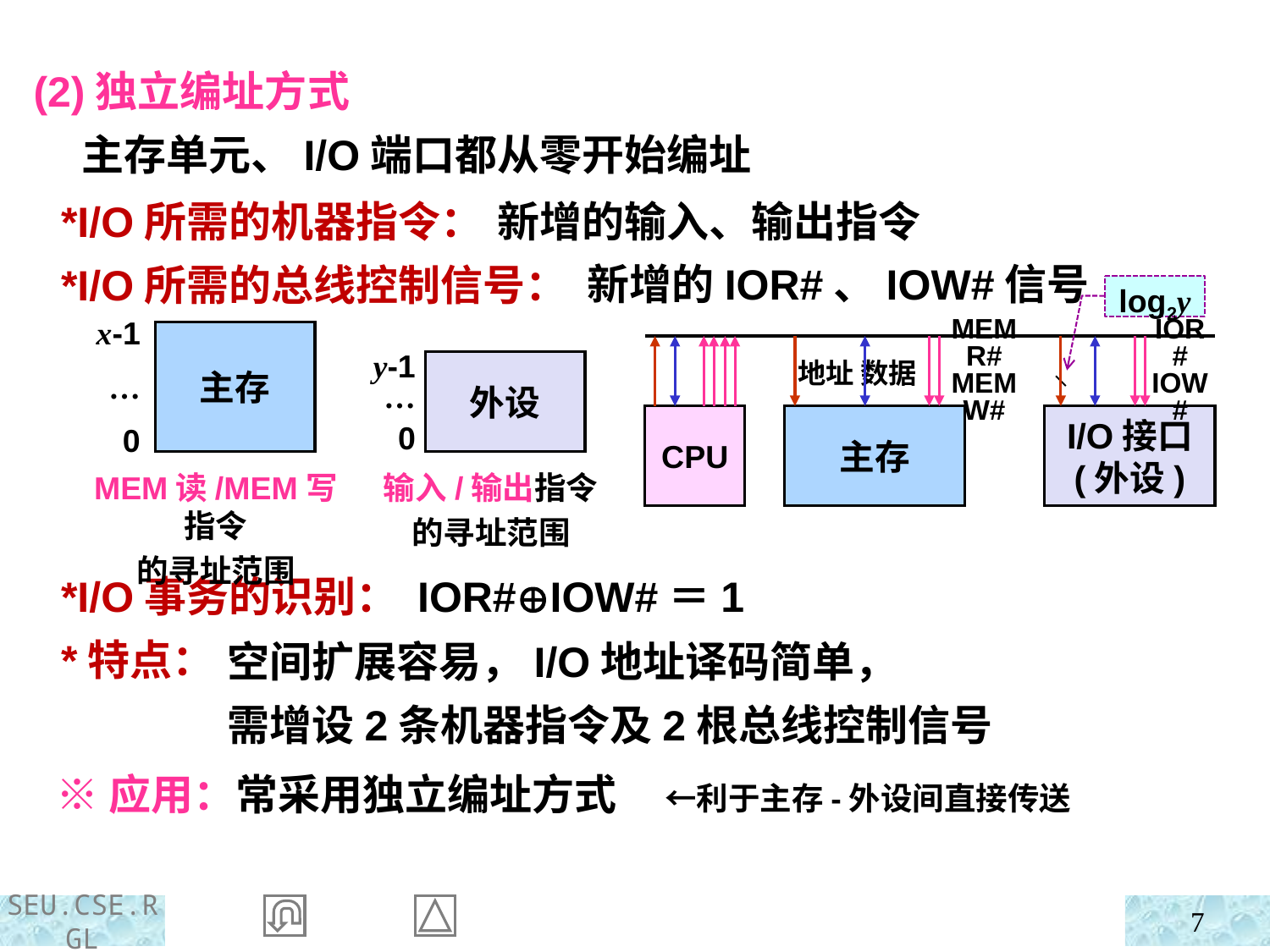

(2)独立编址方式
    主存单元、I/O端口都从零开始编址
  *I/O所需的机器指令：
  *I/O所需的总线控制信号：

  *I/O事务的识别：
  *特点：
新增的输入、输出指令
新增的IOR#、IOW#信号
log2y
IOR#
IOW#
x-1
…
0
主存
y-1
…
0
外设
MEMR#
MEMW#
地址 数据
CPU
主存
I/O接口
(外设)
MEM读/MEM写指令
的寻址范围
输入/输出指令
的寻址范围
IOR#⊕IOW#＝1
空间扩展容易，I/O地址译码简单，
需增设2条机器指令及2根总线控制信号
  ※应用：常采用独立编址方式     ←利于主存-外设间直接传送

7